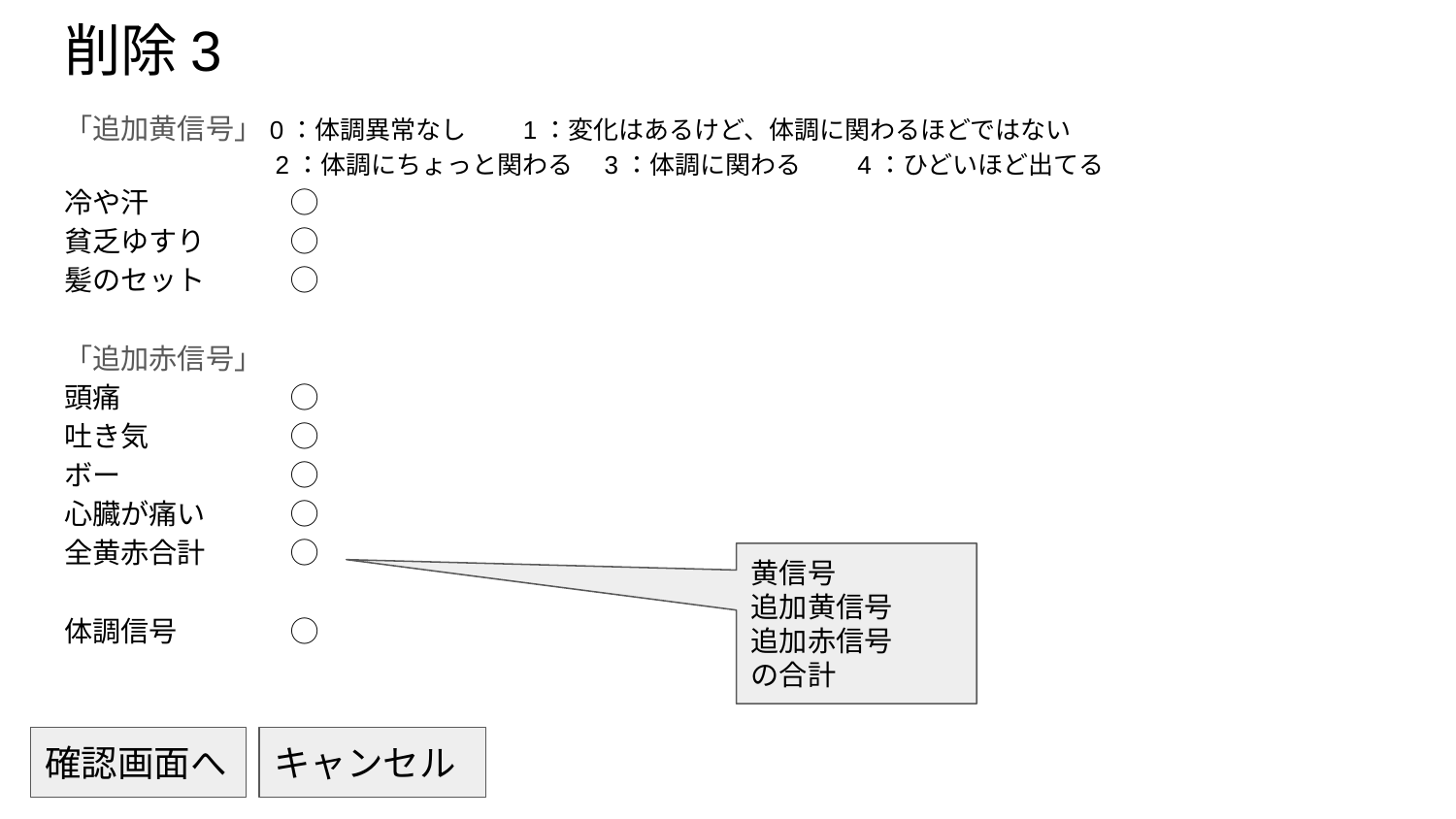

# 削除3
「追加黄信号」0：体調異常なし　　1：変化はあるけど、体調に関わるほどではない
    　2：体調にちょっと関わる　3：体調に関わる　　4：ひどいほど出てる
冷や汗　　　　　◯
貧乏ゆすり　　　◯
髪のセット　　　◯

「追加赤信号」
頭痛　　　　　　◯
吐き気　　　　　◯
ボー　　　　　　◯
心臓が痛い　　　◯
全黄赤合計　　　◯

体調信号　　　　◯

黄信号
追加黄信号
追加赤信号
の合計
確認画面へ
キャンセル